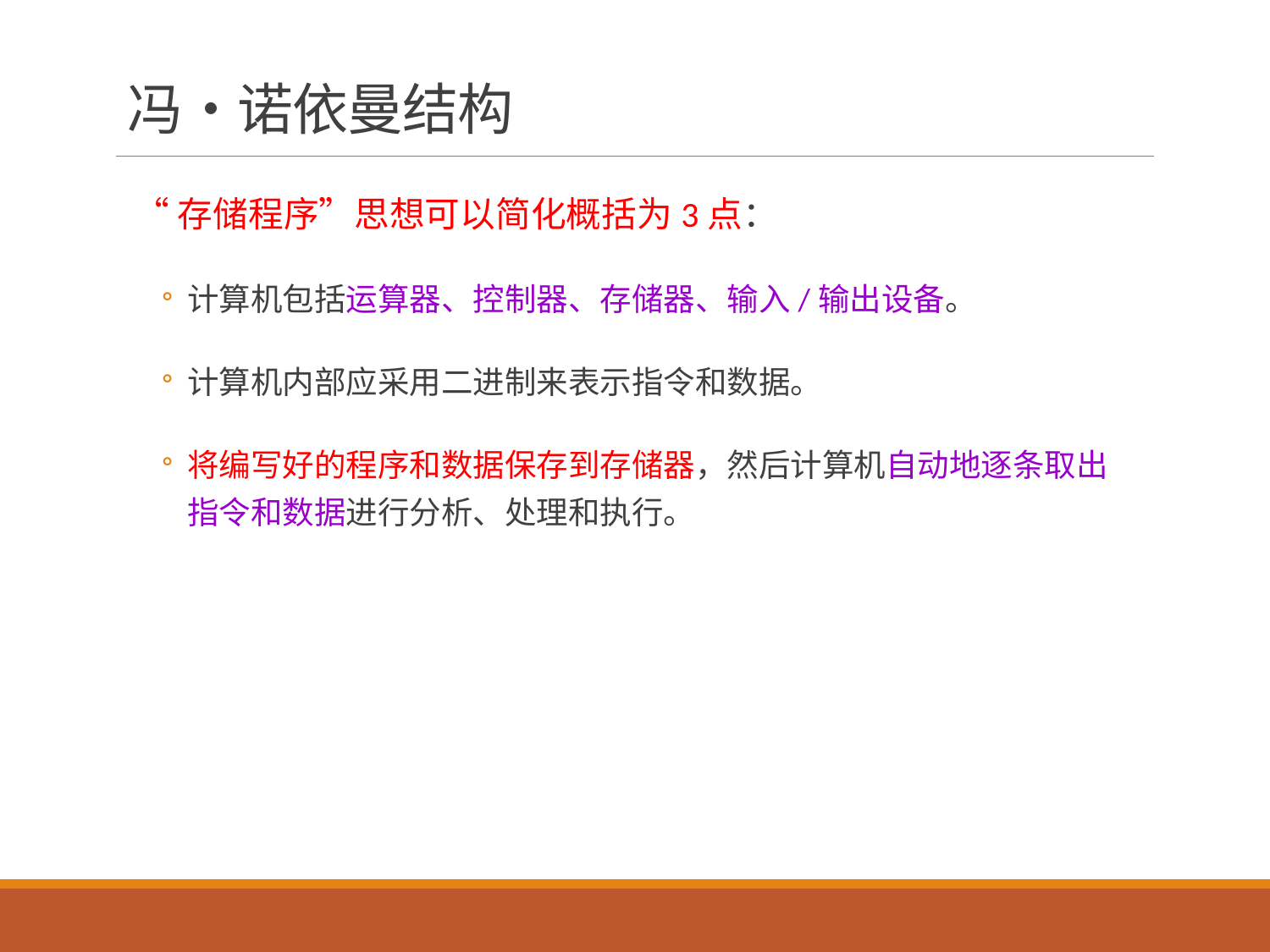

# 冯•诺依曼结构
“存储程序”思想可以简化概括为3点：
计算机包括运算器、控制器、存储器、输入/输出设备。
计算机内部应采用二进制来表示指令和数据。
将编写好的程序和数据保存到存储器，然后计算机自动地逐条取出指令和数据进行分析、处理和执行。